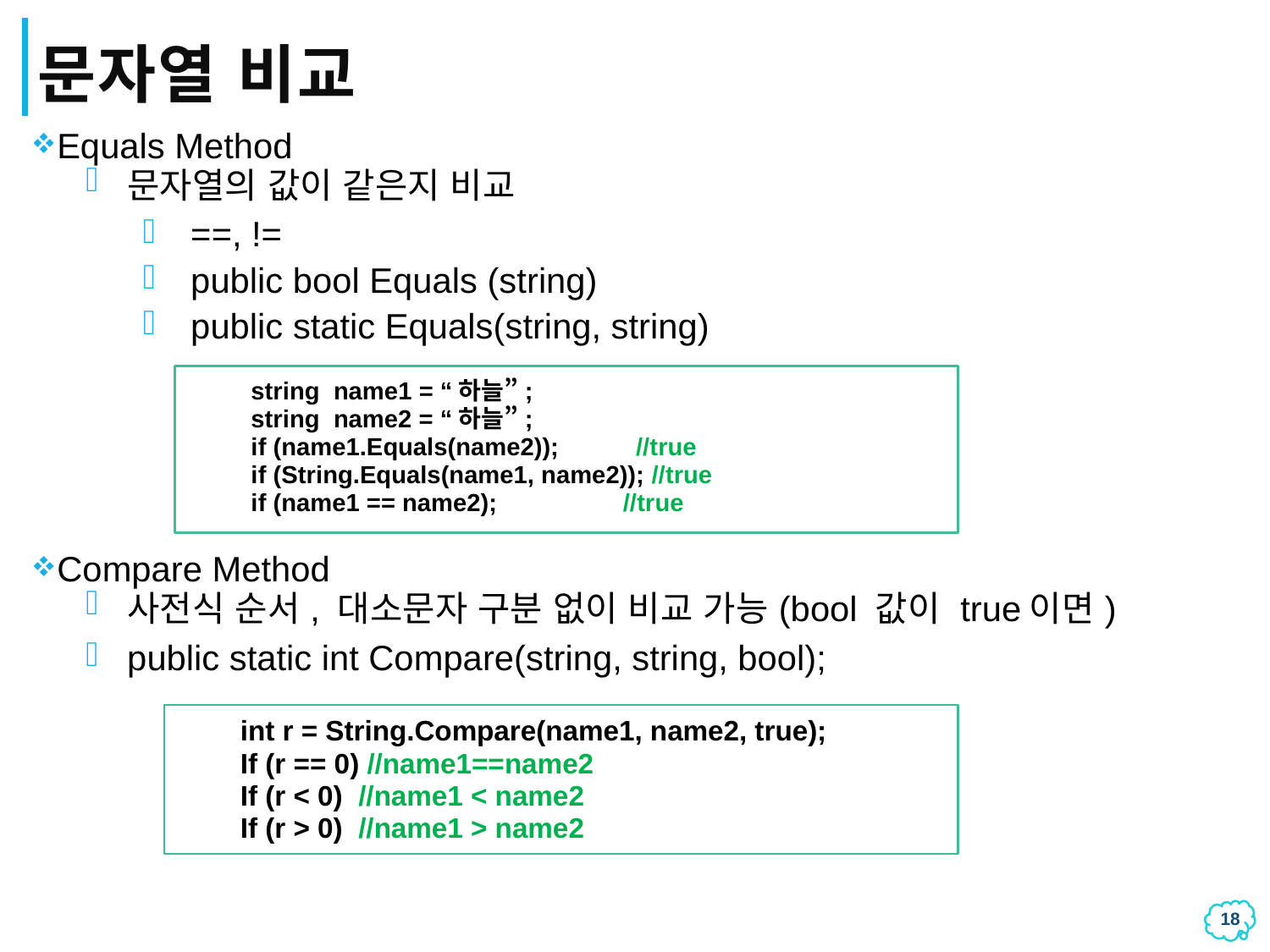

# 문자열 비교
Equals Method
문자열의 값이 같은지 비교
==, !=
public bool Equals (string)
public static Equals(string, string)

Compare Method
사전식 순서, 대소문자 구분 없이 비교 가능(bool 값이 true이면)
public static int Compare(string, string, bool);

string  name1 = “하늘”;
string  name2 = “하늘”;
if (name1.Equals(name2));           //true
if (String.Equals(name1, name2)); //true
if (name1 == name2);                  //true
int r = String.Compare(name1, name2, true);
If (r == 0) //name1==name2
If (r < 0)  //name1 < name2
If (r > 0)  //name1 > name2
18